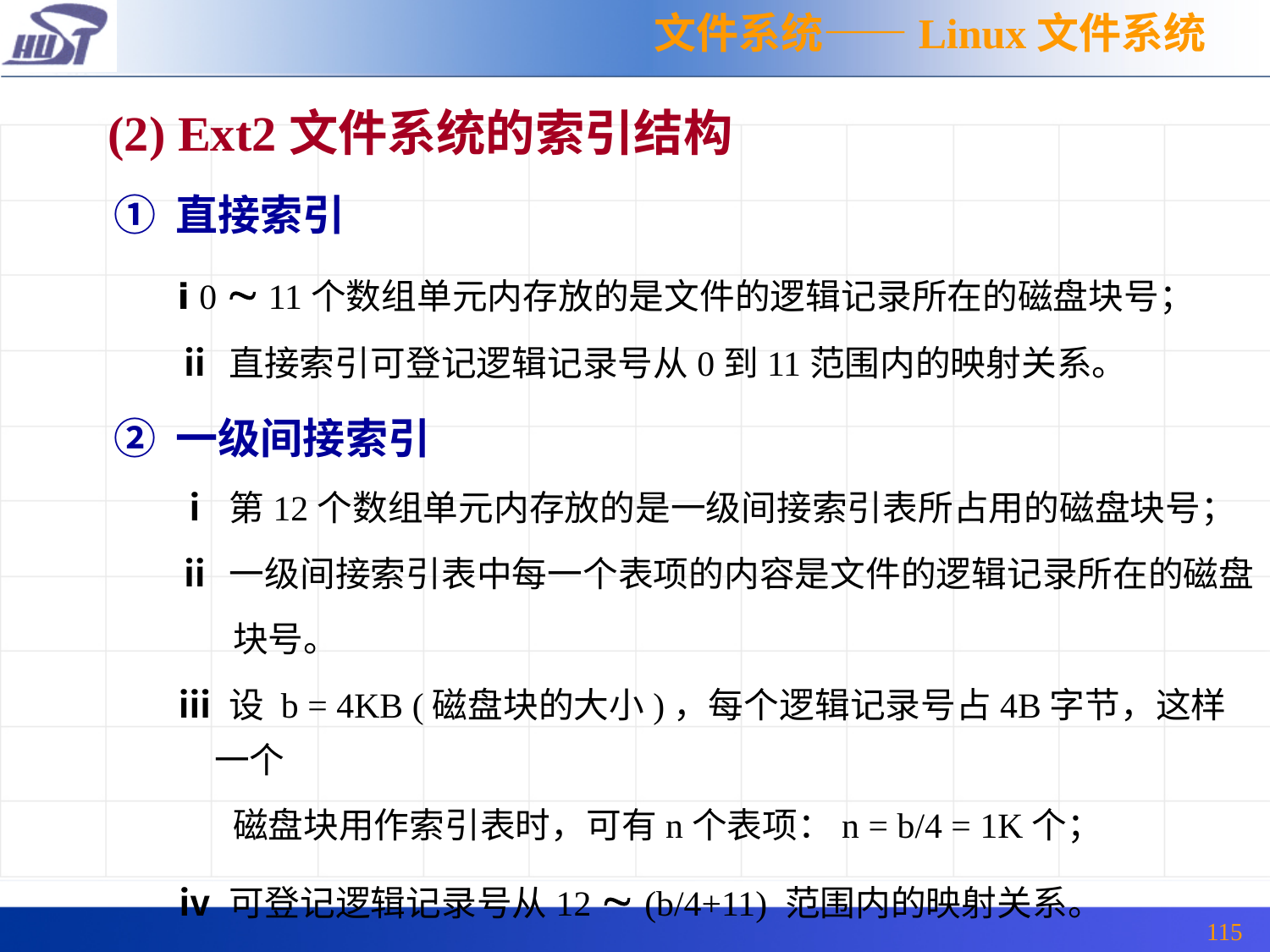

文件系统——Linux文件系统
      (2) Ext2文件系统的索引结构
① 直接索引
ⅰ 0 ∼ 11个数组单元内存放的是文件的逻辑记录所在的磁盘块号；
ⅱ 直接索引可登记逻辑记录号从0到11范围内的映射关系。
② 一级间接索引
ⅰ 第12个数组单元内存放的是一级间接索引表所占用的磁盘块号；
ⅱ 一级间接索引表中每一个表项的内容是文件的逻辑记录所在的磁盘
      块号。
ⅲ 设 b = 4KB (磁盘块的大小)，每个逻辑记录号占4B字节，这样一个
      磁盘块用作索引表时，可有n个表项：n = b/4 = 1K个；
ⅳ 可登记逻辑记录号从12 ∼ (b/4+11) 范围内的映射关系。
115